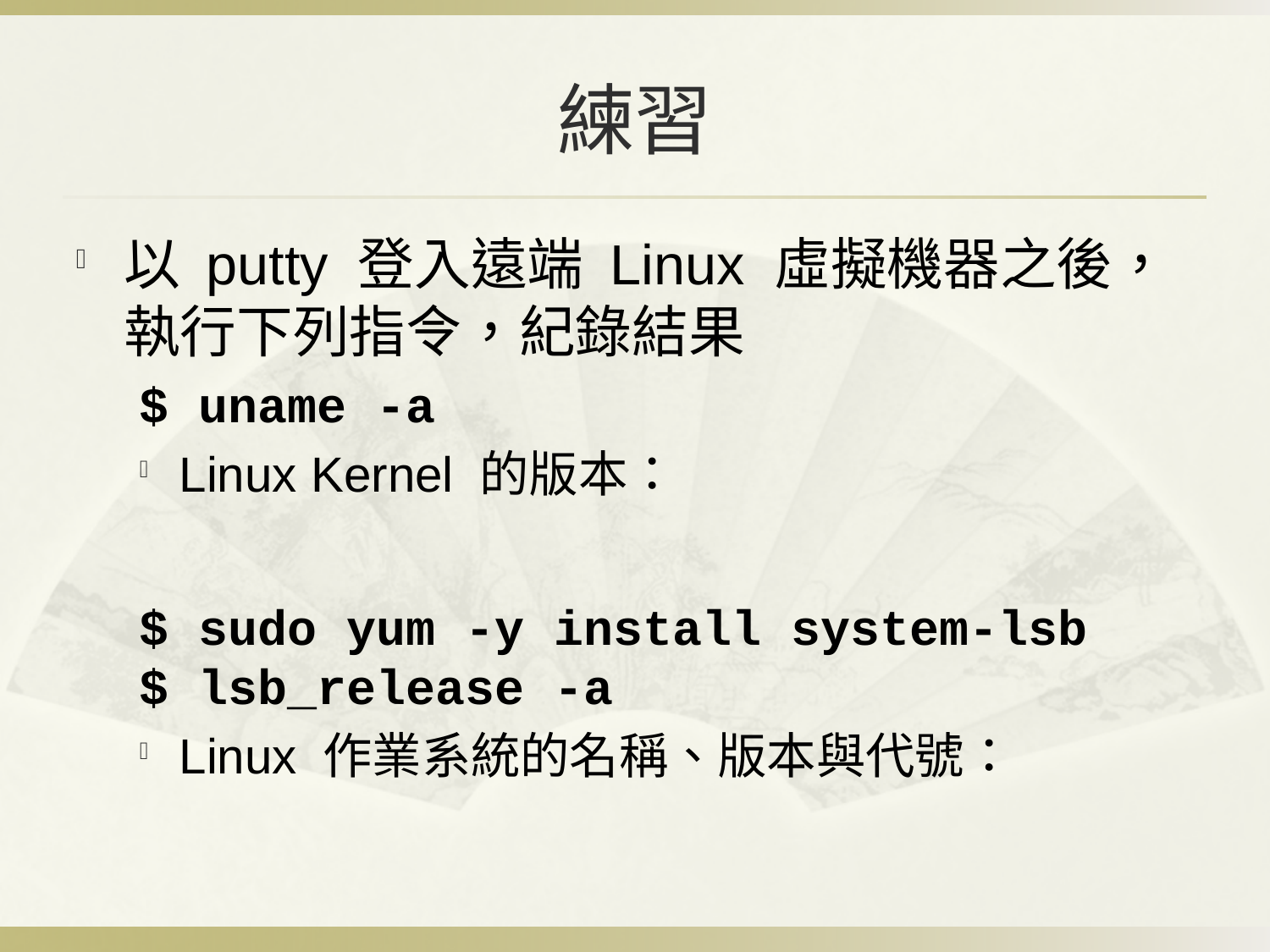

# 練習
以 putty 登入遠端 Linux 虛擬機器之後，執行下列指令，紀錄結果
$ uname -a
Linux Kernel 的版本：

$ sudo yum -y install system-lsb
$ lsb_release -a
Linux 作業系統的名稱、版本與代號：